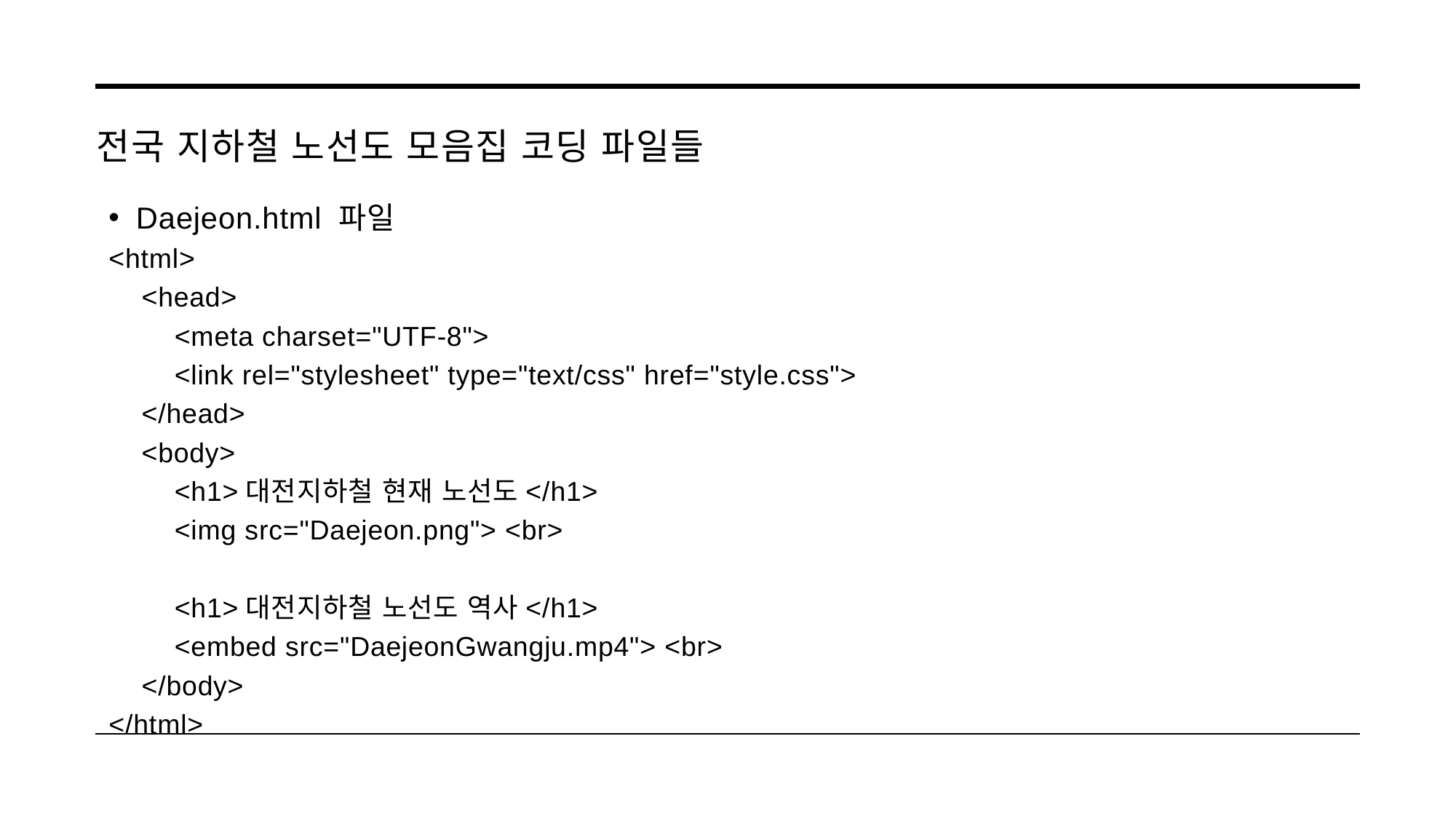

# 전국 지하철 노선도 모음집 코딩 파일들
Daejeon.html 파일
<html>
    <head>
        <meta charset="UTF-8">
        <link rel="stylesheet" type="text/css" href="style.css">
    </head>
    <body>
        <h1>대전지하철 현재 노선도</h1>
        <img src="Daejeon.png"> <br>

        <h1>대전지하철 노선도 역사</h1>
        <embed src="DaejeonGwangju.mp4"> <br>
    </body>
</html>